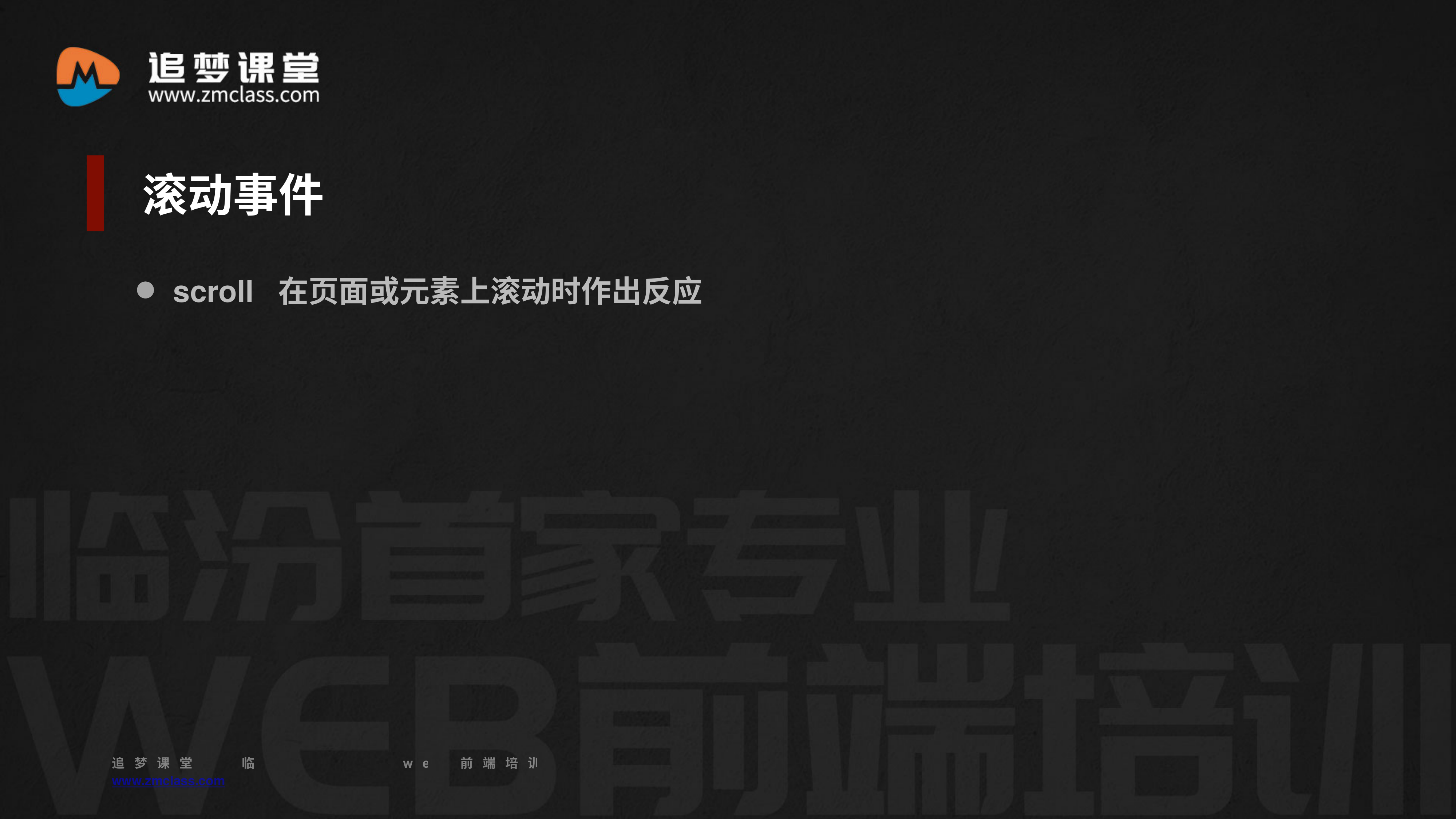

滚动事件
scroll  在页面或元素上滚动时作出反应

追梦课堂   临汾首家专业的web前端培训机构                                                          www.zmclass.com
14